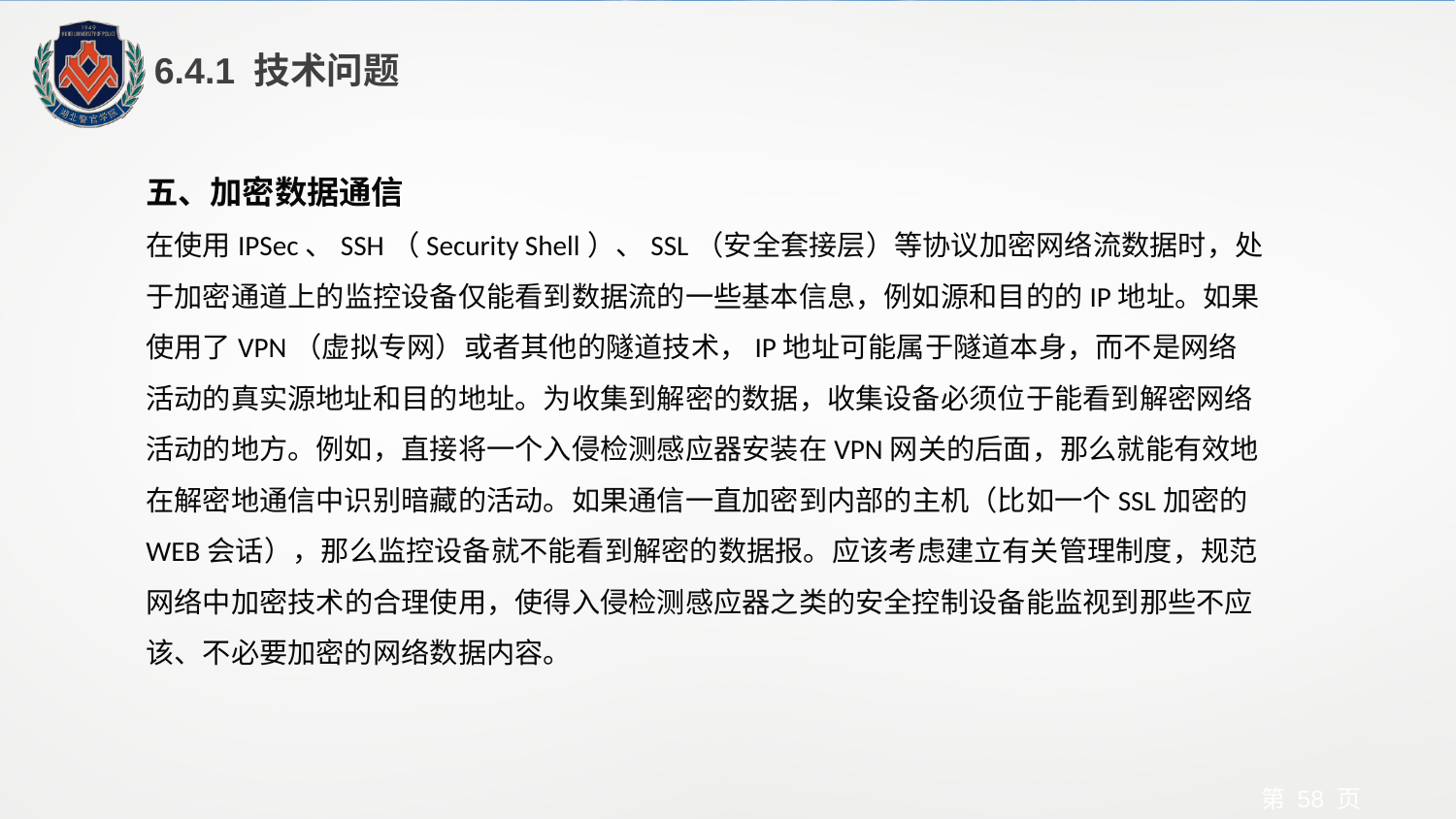

6.4.1 技术问题
五、加密数据通信
在使用IPSec、SSH（Security Shell）、SSL（安全套接层）等协议加密网络流数据时，处于加密通道上的监控设备仅能看到数据流的一些基本信息，例如源和目的的IP地址。如果使用了VPN（虚拟专网）或者其他的隧道技术，IP地址可能属于隧道本身，而不是网络活动的真实源地址和目的地址。为收集到解密的数据，收集设备必须位于能看到解密网络活动的地方。例如，直接将一个入侵检测感应器安装在VPN网关的后面，那么就能有效地在解密地通信中识别暗藏的活动。如果通信一直加密到内部的主机（比如一个SSL加密的WEB会话），那么监控设备就不能看到解密的数据报。应该考虑建立有关管理制度，规范网络中加密技术的合理使用，使得入侵检测感应器之类的安全控制设备能监视到那些不应该、不必要加密的网络数据内容。